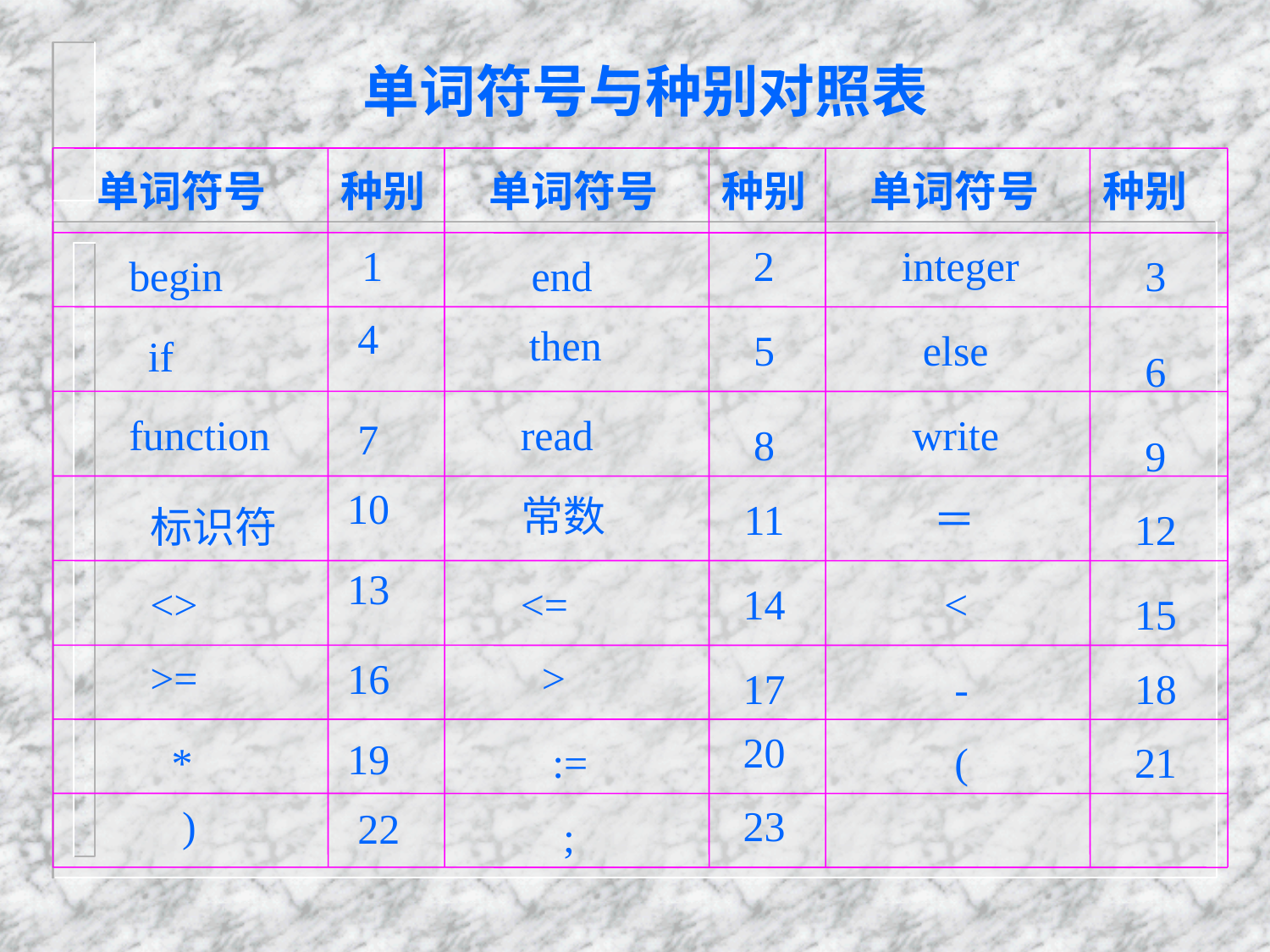

单词符号与种别对照表

单词符号
种别
单词符号
种别
单词符号
种别

1
2
integer
begin
end
3
4

then
5
else
if
6

function
read
write
7
8
9

10
常数
11
＝
标识符
12
13

<>
<=
14
<
15

>=
>
16
17
-
18

20
19
*
:=
(
21

)
23
22
;